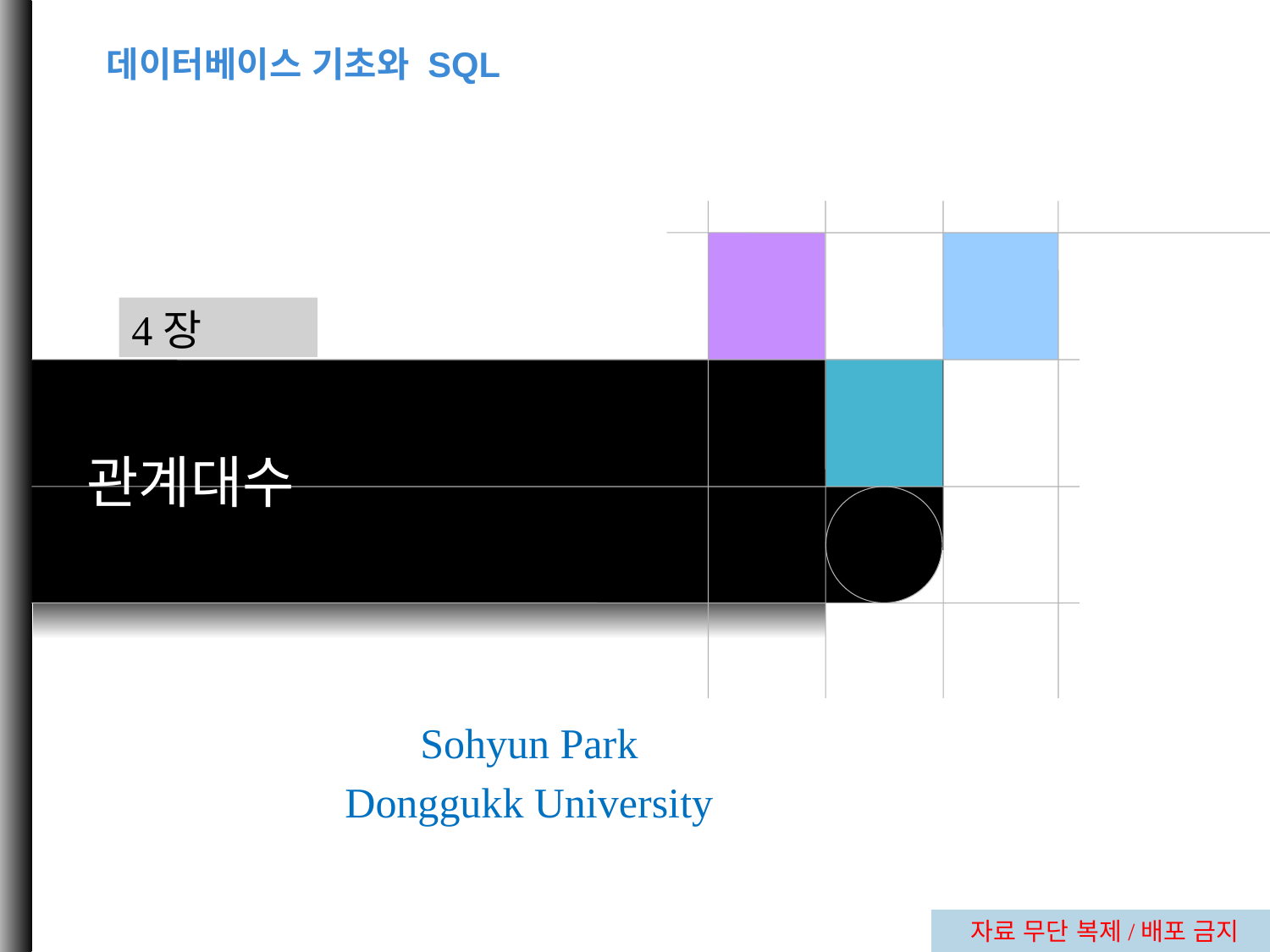

데이터베이스 기초와 SQL
4장
# 관계대수

Sohyun Park
Donggukk University
자료 무단 복제/배포 금지